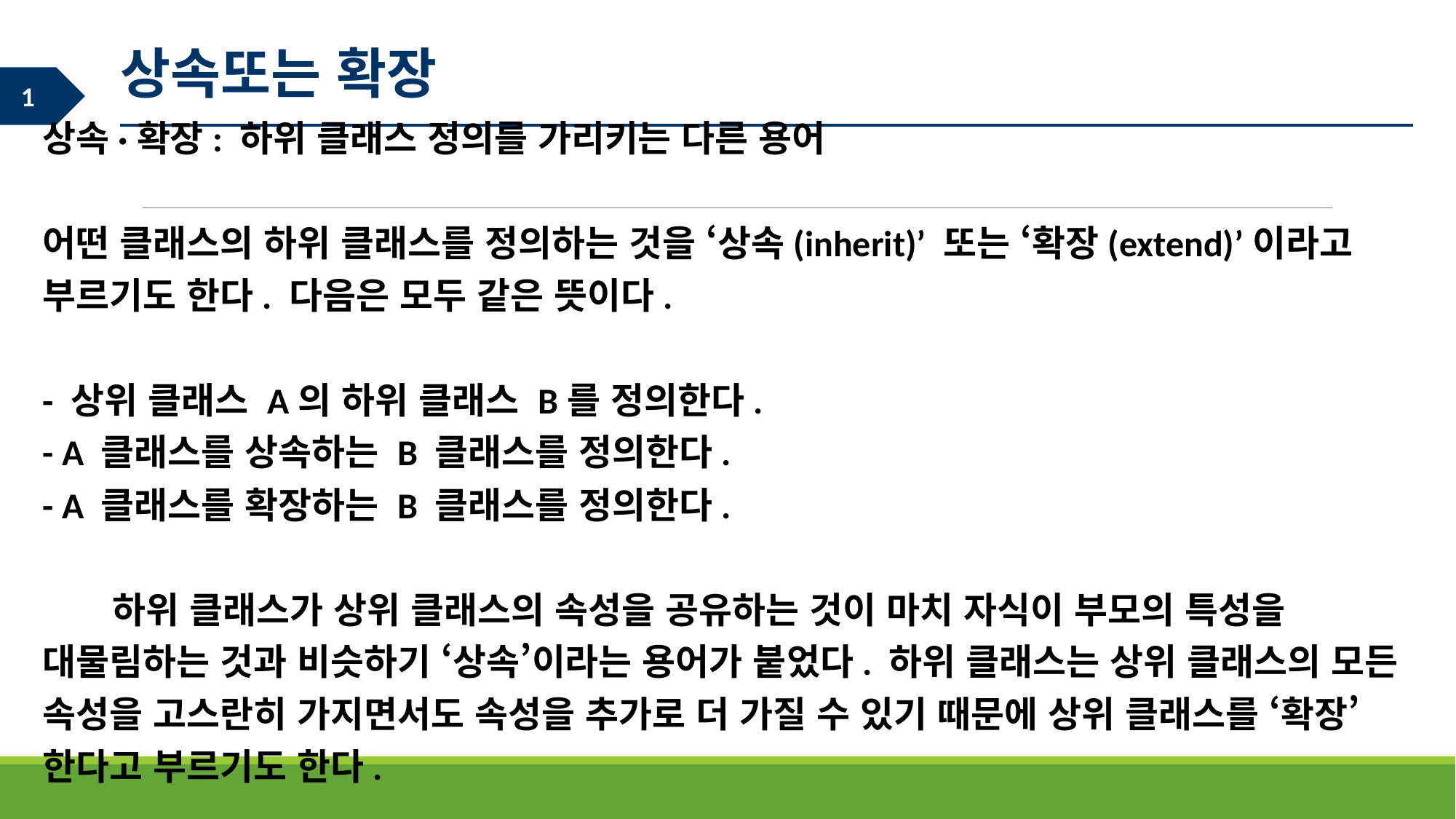

상속또는 확장
상속·확장: 하위 클래스 정의를 가리키는 다른 용어

어떤 클래스의 하위 클래스를 정의하는 것을 ‘상속(inherit)’ 또는 ‘확장(extend)’이라고 부르기도 한다. 다음은 모두 같은 뜻이다.

- 상위 클래스 A의 하위 클래스 B를 정의한다.
- A 클래스를 상속하는 B 클래스를 정의한다.
- A 클래스를 확장하는 B 클래스를 정의한다.

      하위 클래스가 상위 클래스의 속성을 공유하는 것이 마치 자식이 부모의 특성을 대물림하는 것과 비슷하기 ‘상속’이라는 용어가 붙었다. 하위 클래스는 상위 클래스의 모든 속성을 고스란히 가지면서도 속성을 추가로 더 가질 수 있기 때문에 상위 클래스를 ‘확장’한다고 부르기도 한다.